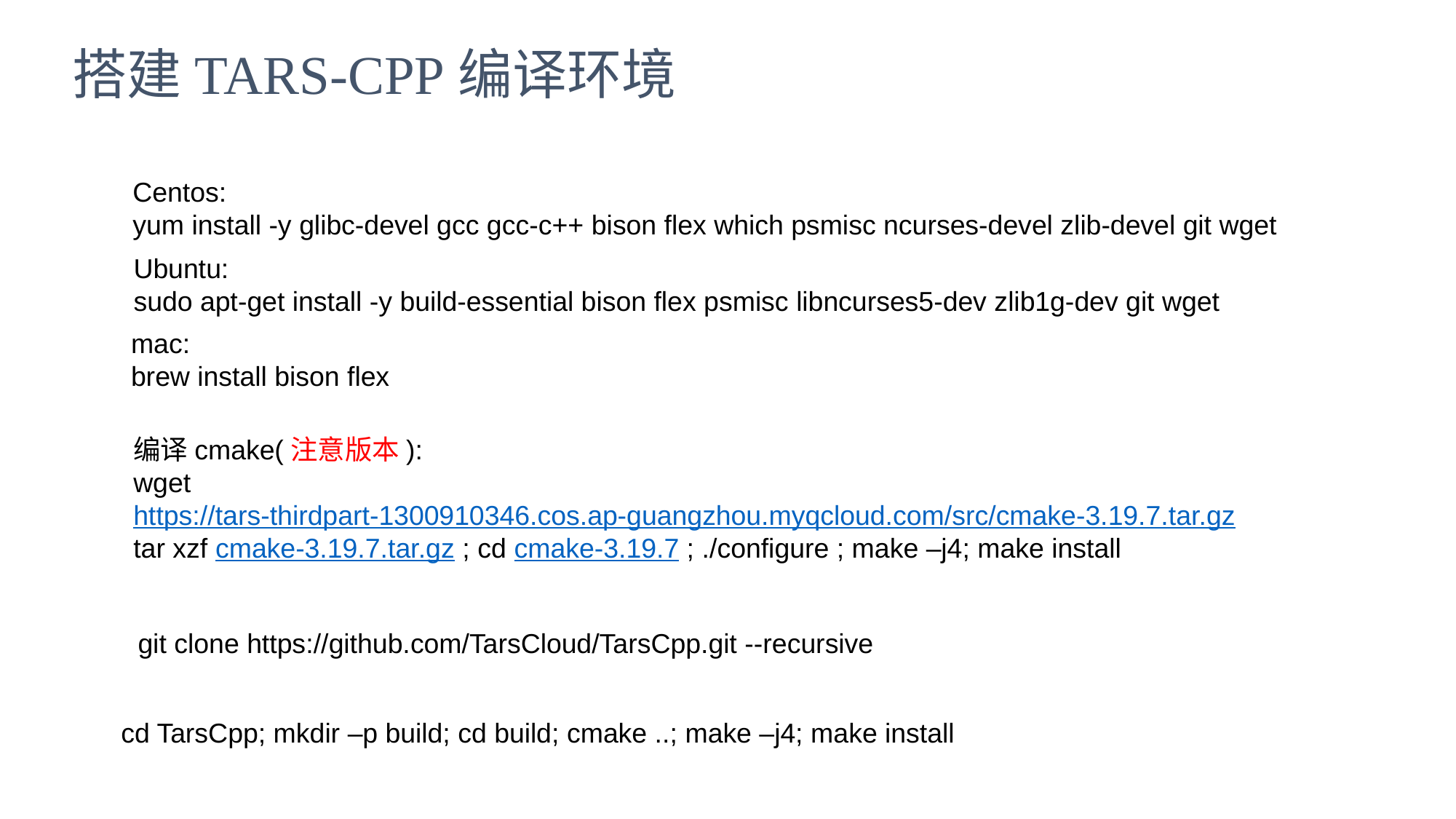

搭建TARS-CPP编译环境
Centos:
yum install -y glibc-devel gcc gcc-c++ bison flex which psmisc ncurses-devel zlib-devel git wget
Ubuntu:
sudo apt-get install -y build-essential bison flex psmisc libncurses5-dev zlib1g-dev git wget
mac:
brew install bison flex
编译cmake(注意版本):
wget https://tars-thirdpart-1300910346.cos.ap-guangzhou.myqcloud.com/src/cmake-3.19.7.tar.gz
tar xzf cmake-3.19.7.tar.gz ; cd cmake-3.19.7 ; ./configure ; make –j4; make install

git clone https://github.com/TarsCloud/TarsCpp.git --recursive
cd TarsCpp; mkdir –p build; cd build; cmake ..; make –j4; make install